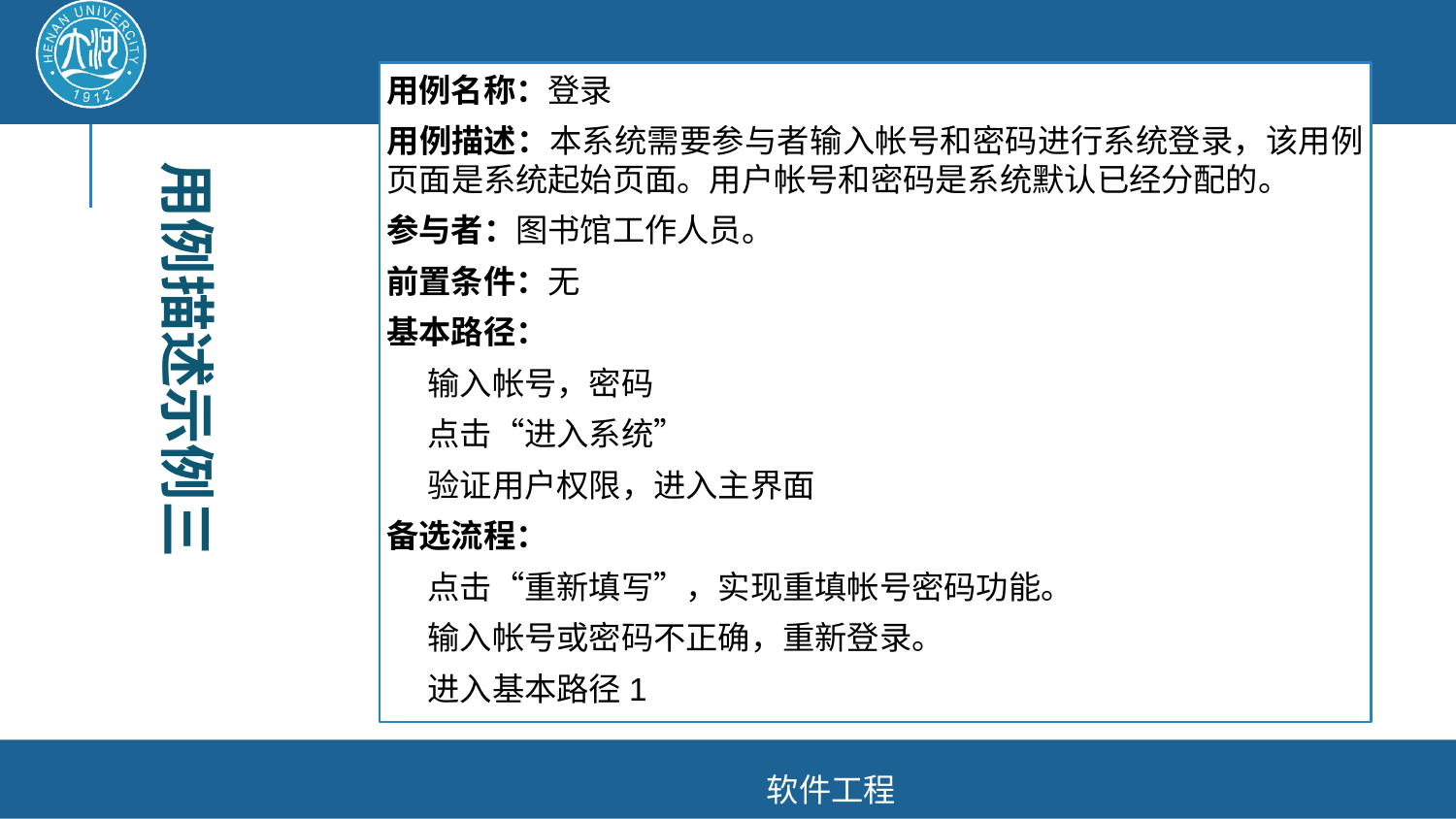

用例名称：登录
用例描述：本系统需要参与者输入帐号和密码进行系统登录，该用例页面是系统起始页面。用户帐号和密码是系统默认已经分配的。
参与者：图书馆工作人员。
前置条件：无
基本路径：
输入帐号，密码
点击“进入系统”
验证用户权限，进入主界面
备选流程：
点击“重新填写”，实现重填帐号密码功能。
输入帐号或密码不正确，重新登录。
进入基本路径1

用例描述示例三

软件工程
68